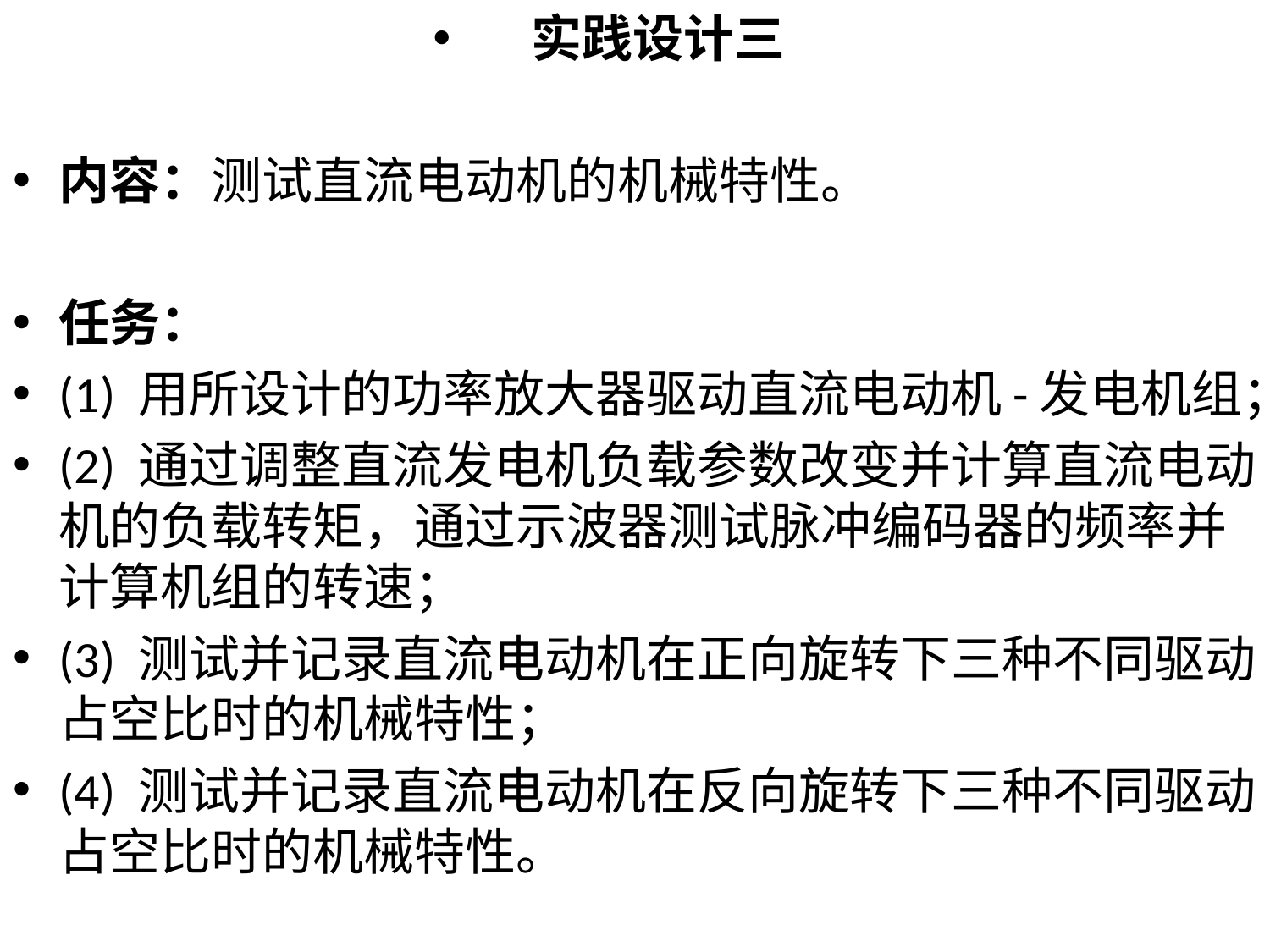

实践设计三

内容：测试直流电动机的机械特性。

任务：
(1) 用所设计的功率放大器驱动直流电动机-发电机组；
(2) 通过调整直流发电机负载参数改变并计算直流电动机的负载转矩，通过示波器测试脉冲编码器的频率并计算机组的转速；
(3) 测试并记录直流电动机在正向旋转下三种不同驱动占空比时的机械特性；
(4) 测试并记录直流电动机在反向旋转下三种不同驱动占空比时的机械特性。